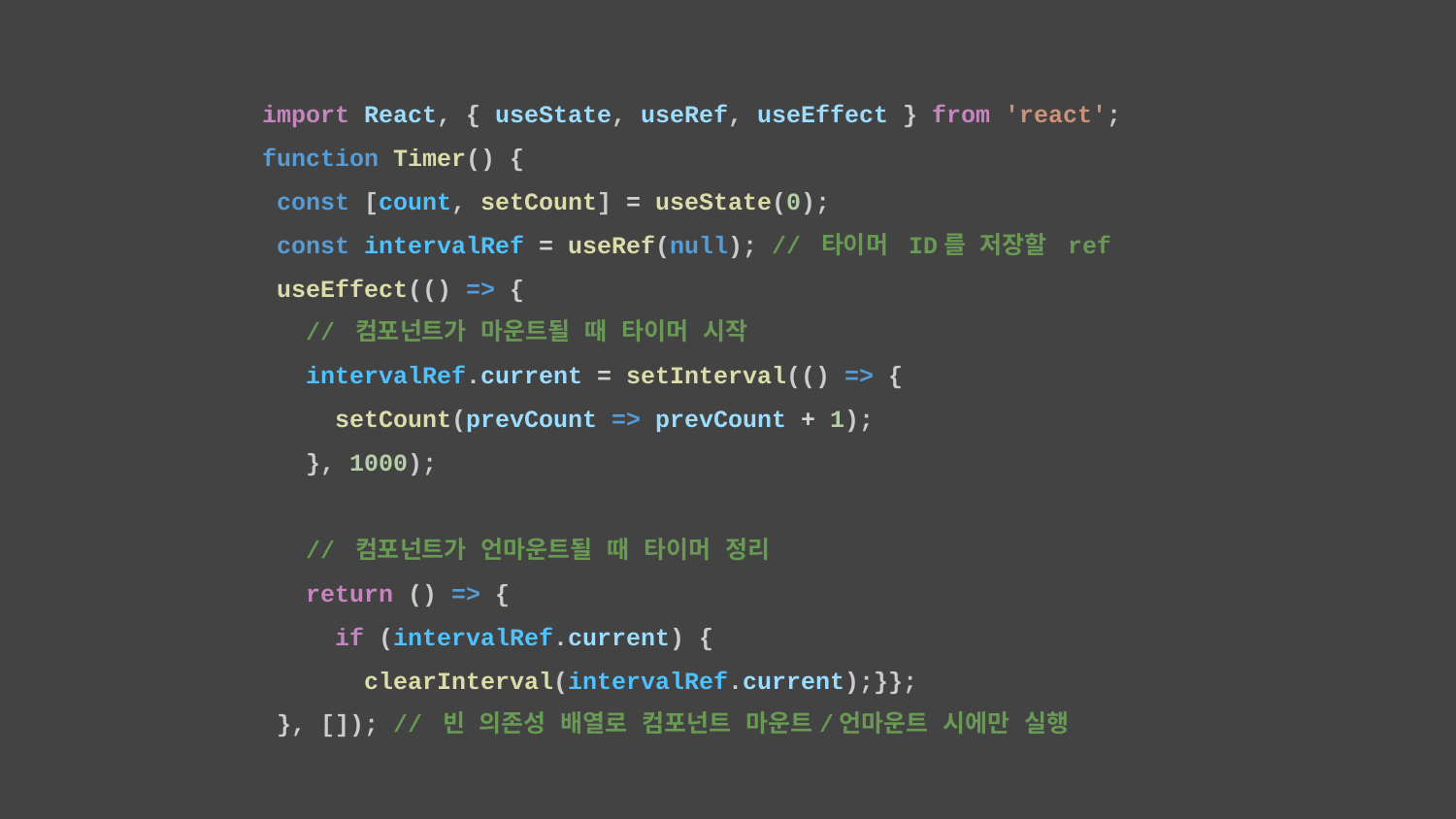

import React, { useState, useRef, useEffect } from 'react';
function Timer() {
 const [count, setCount] = useState(0);
 const intervalRef = useRef(null); // 타이머 ID를 저장할 ref
 useEffect(() => {
   // 컴포넌트가 마운트될 때 타이머 시작
   intervalRef.current = setInterval(() => {
     setCount(prevCount => prevCount + 1);
   }, 1000);

   // 컴포넌트가 언마운트될 때 타이머 정리
   return () => {
     if (intervalRef.current) {
       clearInterval(intervalRef.current);}};
 }, []); // 빈 의존성 배열로 컴포넌트 마운트/언마운트 시에만 실행